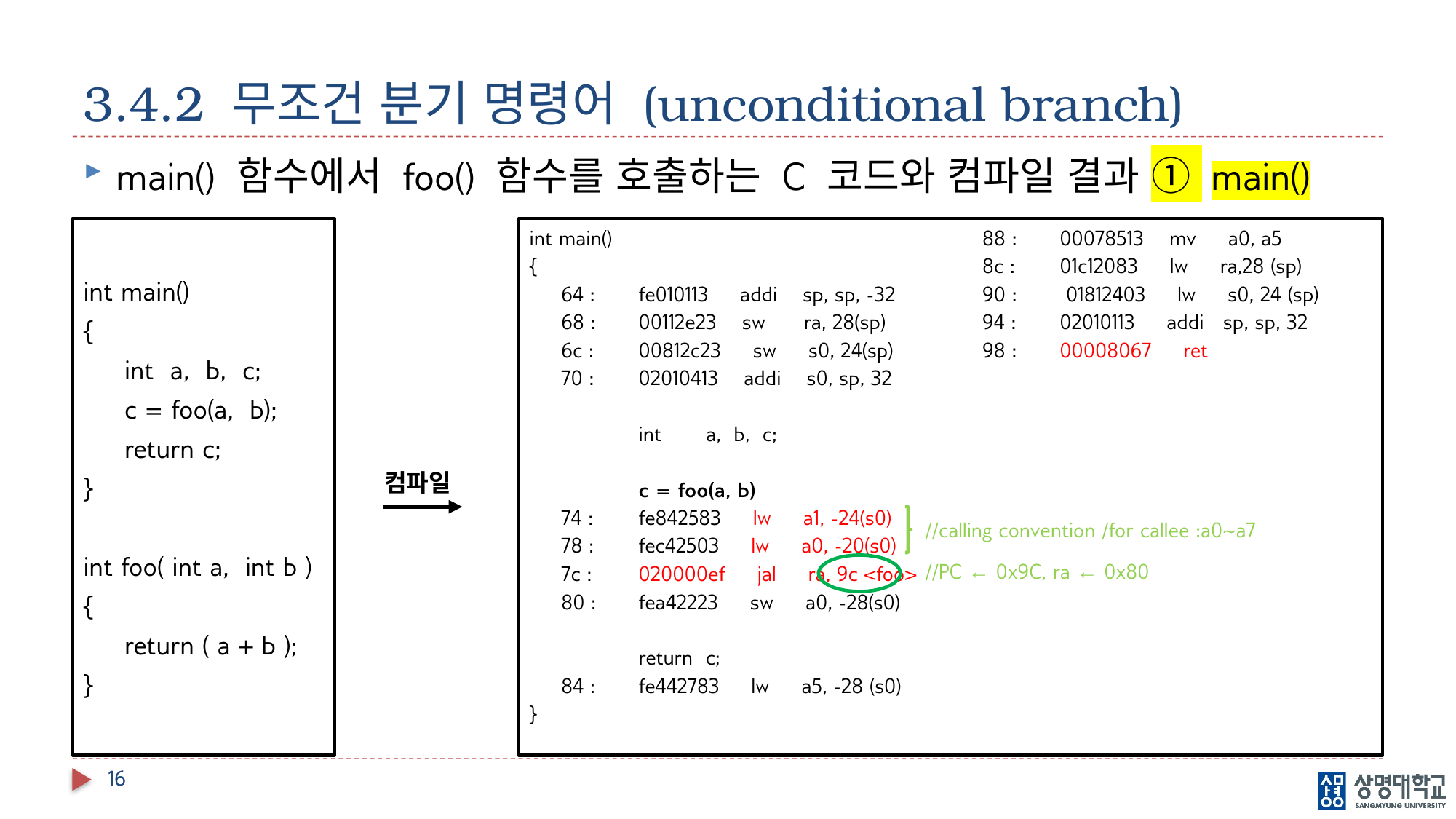

# 3.4.2 무조건 분기 명령어 (unconditional branch)

main() 함수에서 foo() 함수를 호출하는 C 코드와 컴파일 결과 ① main()

int main()
{
     64 :  	fe010113     addi    sp, sp, -32
     68 :  	00112e23    sw      ra, 28(sp)
     6c :  	00812c23     sw     s0, 24(sp)
     70 :  	02010413    addi    s0, sp, 32

	int       a,  b,  c;

	c = foo(a, b)
     74 :  	fe842583     lw     a1, -24(s0)
     78 :  	fec42503     lw     a0, -20(s0)
     7c :  	020000ef     jal     ra, 9c <foo>
     80 :  	fea42223     sw     a0, -28(s0)

	return  c;
     84 :  	fe442783     lw     a5, -28 (s0)
}

     88 :  	00078513    mv     a0, a5
     8c :  	01c12083     lw     ra,28 (sp)
     90 : 	 01812403     lw     s0, 24 (sp)
     94 :  	02010113     addi   sp, sp, 32
     98 :  	00008067     ret

int main()
{
     int  a,  b,  c;
     c = foo(a,  b);
     return c;
}

int foo( int a,  int b )
{
     return ( a + b );
}

컴파일

//calling convention /for callee :a0~a7
//PC ← 0x9C, ra ← 0x80

16
16